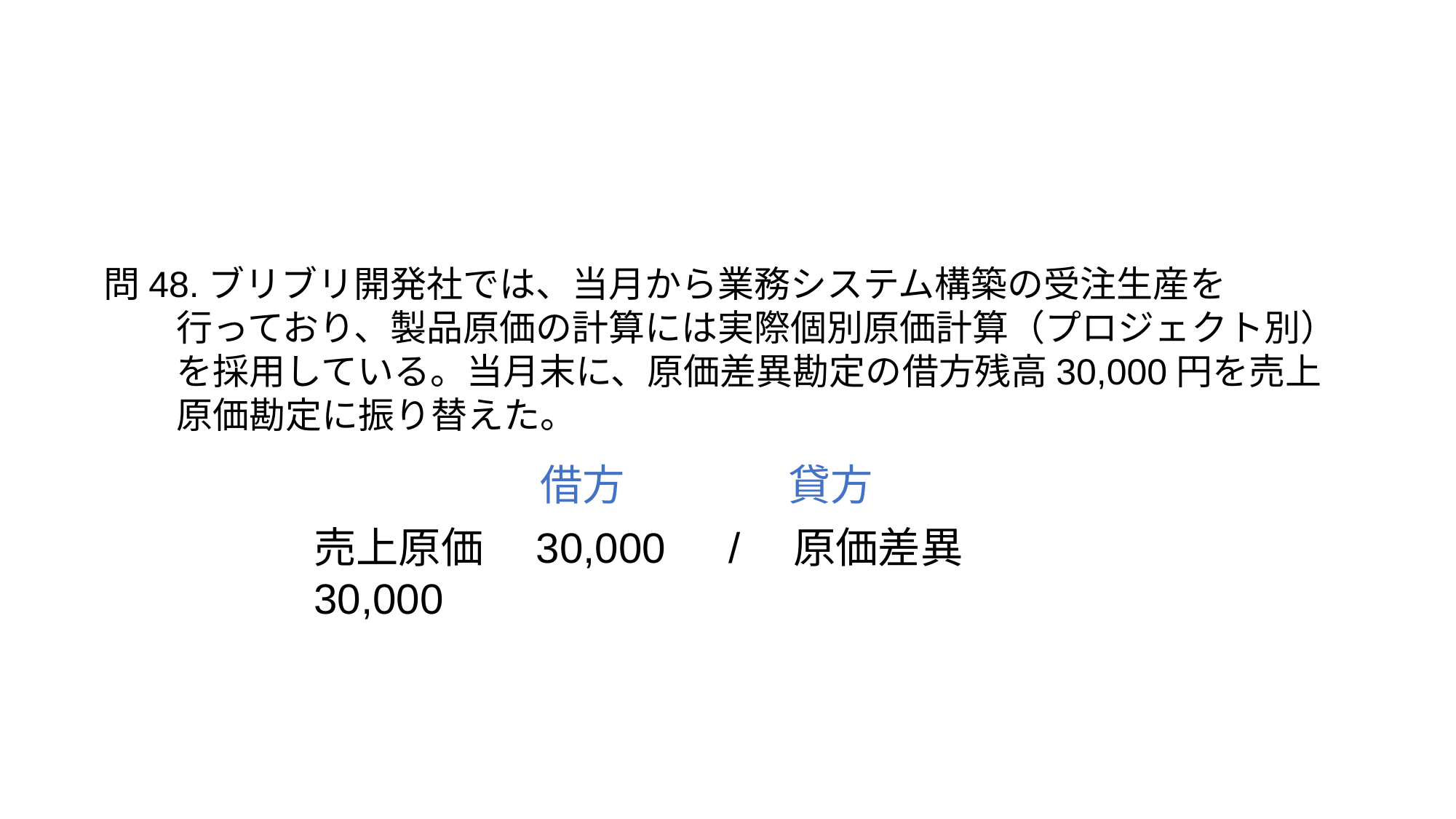

問48.ブリブリ開発社では、当月から業務システム構築の受注生産を
　　行っており、製品原価の計算には実際個別原価計算（プロジェクト別）
　　を採用している。当月末に、原価差異勘定の借方残高30,000円を売上
　　原価勘定に振り替えた。
借方
貸方
売上原価　30,000　/　原価差異　30,000